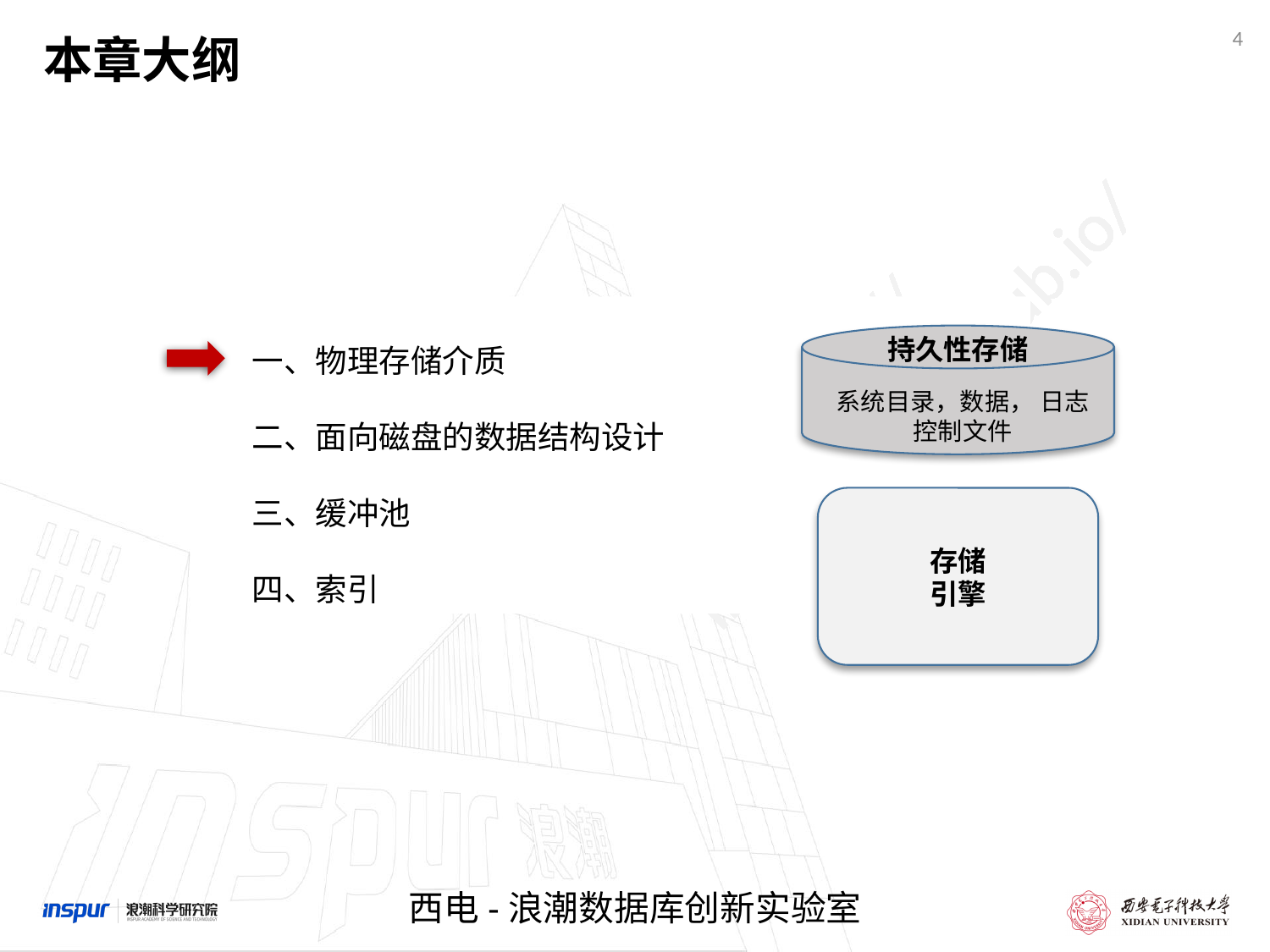

4
本章大纲

一、物理存储介质

二、面向磁盘的数据结构设计

三、缓冲池

四、索引

持久性存储

系统目录，数据， 日志
控制文件

存储引擎